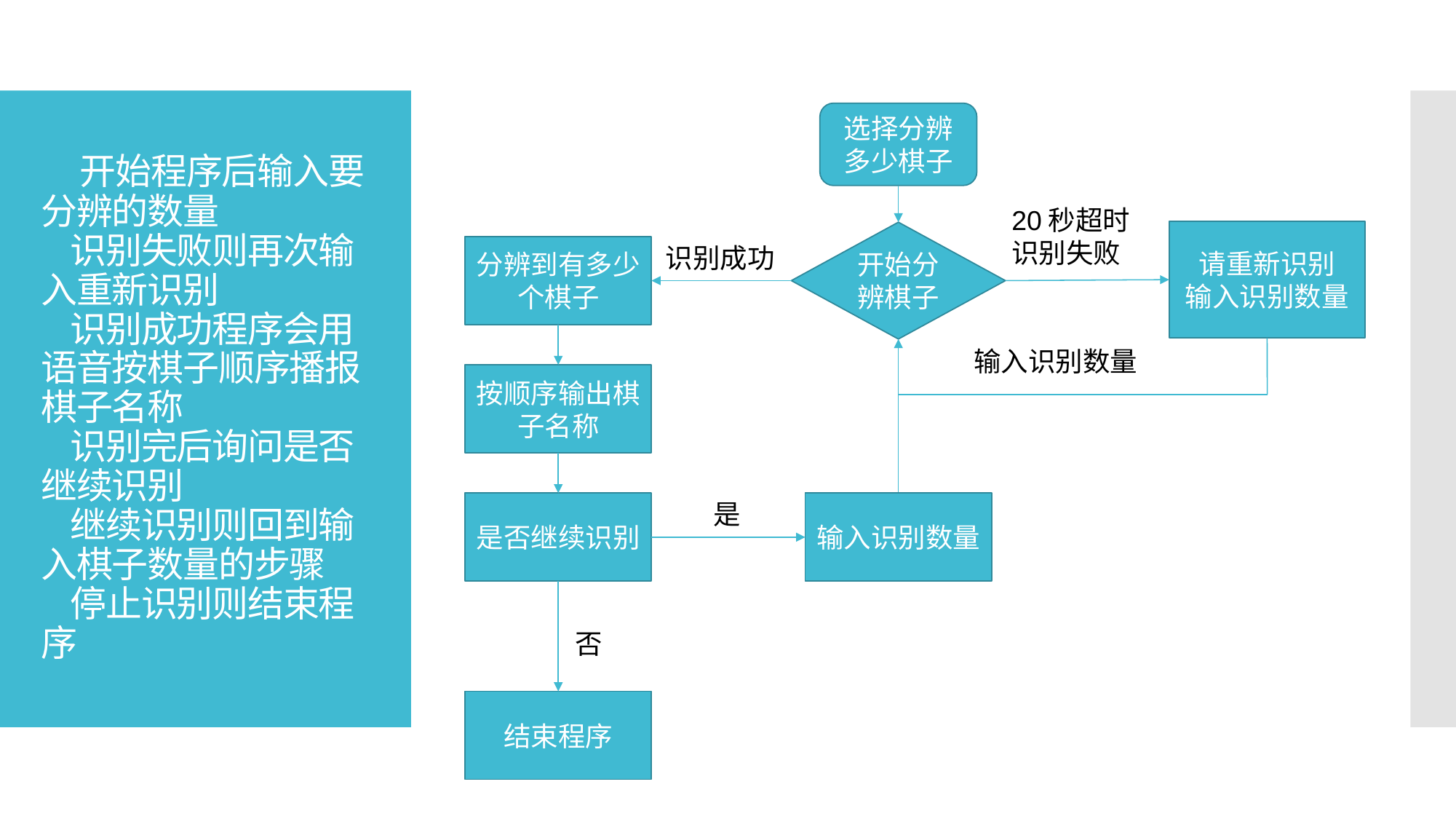

选择分辨多少棋子
# 开始程序后输入要分辨的数量 识别失败则再次输入重新识别 识别成功程序会用语音按棋子顺序播报棋子名称 识别完后询问是否继续识别 继续识别则回到输入棋子数量的步骤 停止识别则结束程序
20秒超时
识别失败
请重新识别
输入识别数量
开始分辨棋子
识别成功
分辨到有多少个棋子
输入识别数量
按顺序输出棋子名称
是
是否继续识别
输入识别数量
否
结束程序